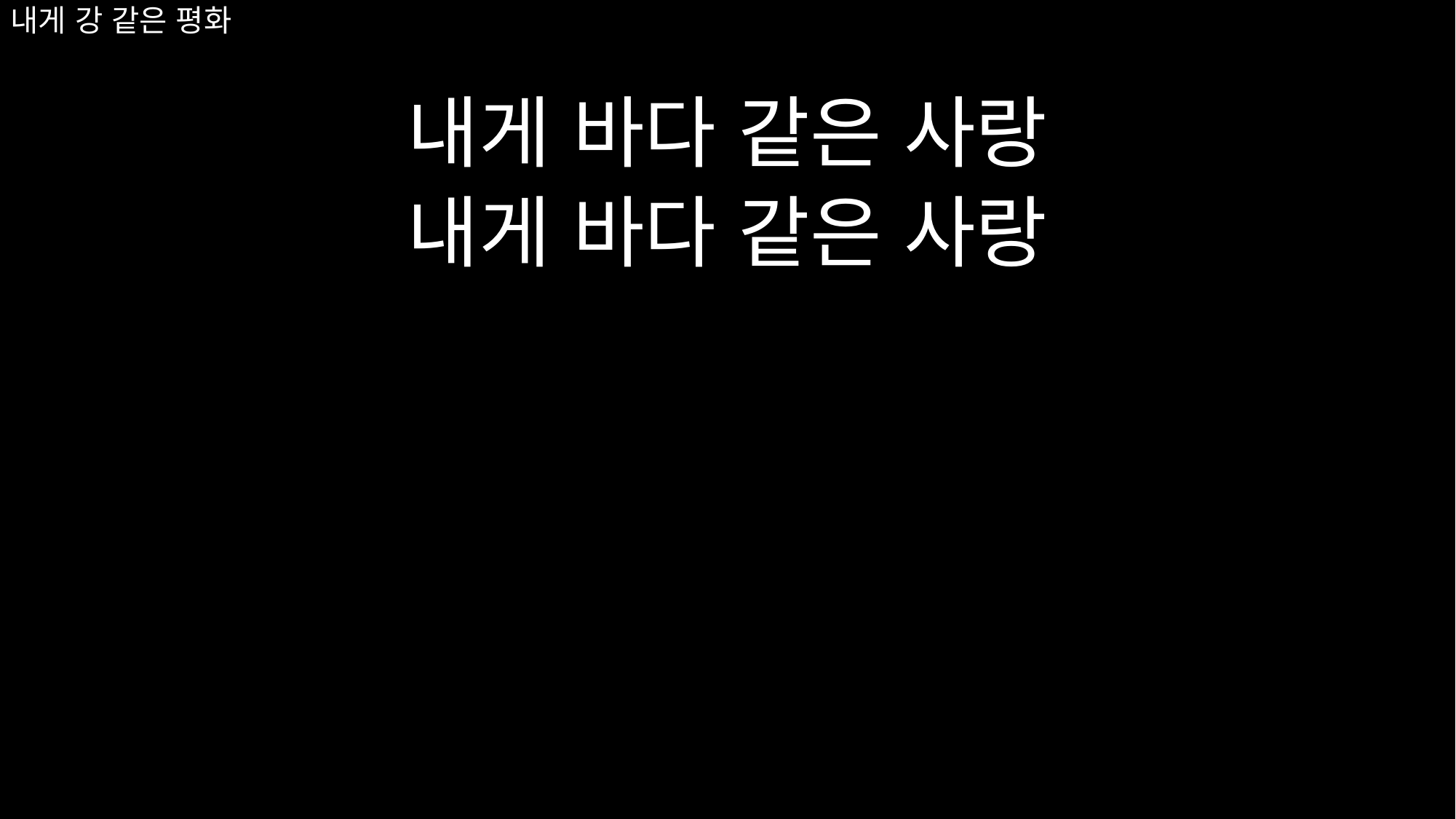

# 내게 강 같은 평화
내게 바다 같은 사랑
내게 바다 같은 사랑